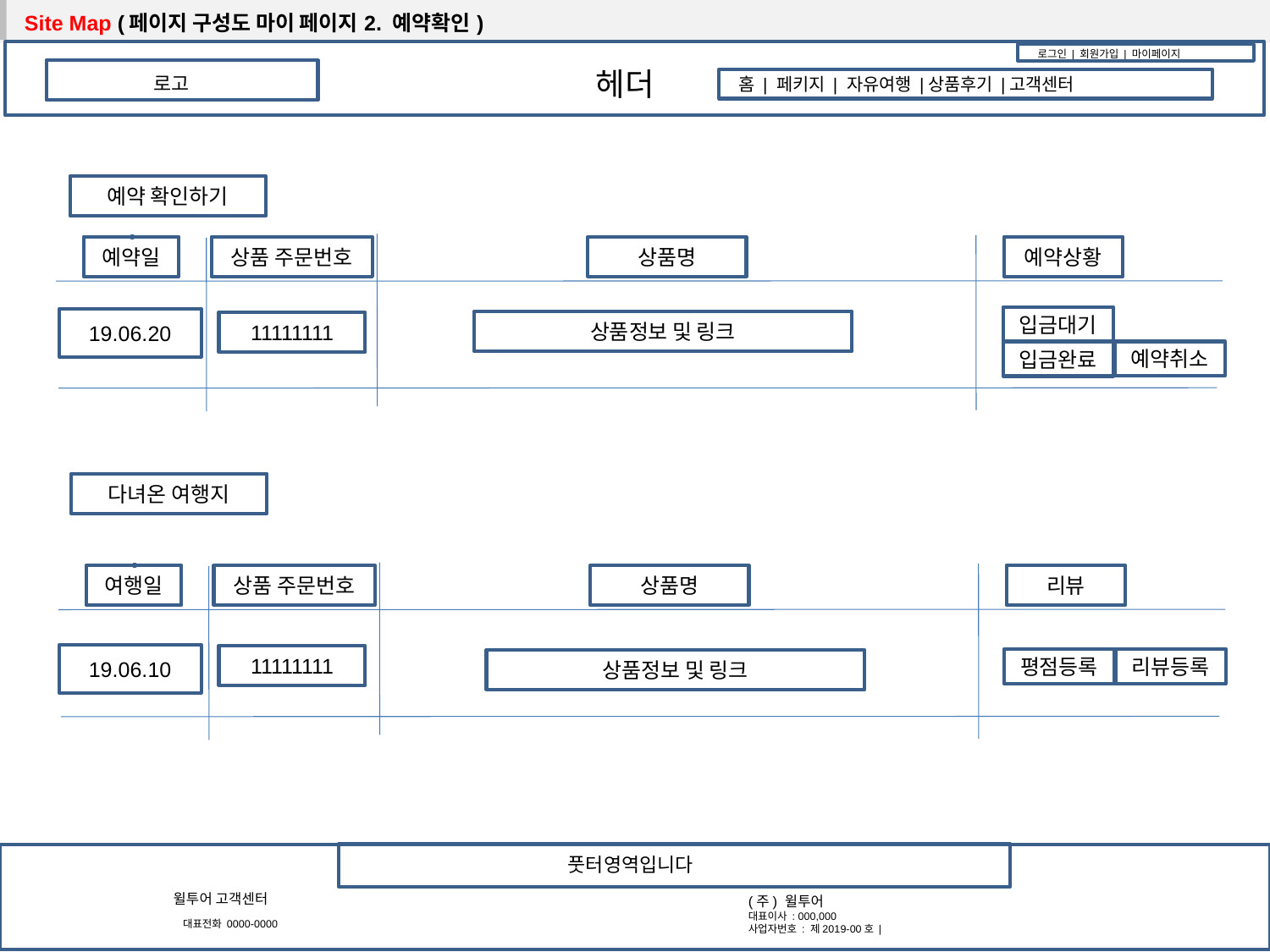

| Site Map (페이지 구성도 마이 페이지2. 예약확인) |
| --- |

로그인 | 회원가입 | 마이페이지

헤더

로고
홈 | 페키지 | 자유여행 |상품후기 |고객센터

예약 확인하기

예약일
상품 주문번호
상품명
예약상황

입금대기
19.06.20
상품정보 및 링크
11111111
예약취소
입금완료

다녀온 여행지

여행일
상품 주문번호
상품명
리뷰

19.06.10
11111111
평점등록
리뷰등록
상품정보 및 링크

풋터영역입니다
윌투어 고객센터
 대표전화 0000-0000
(주) 윌투어
대표이사 : 000,000
사업자번호 : 제2019-00호 |